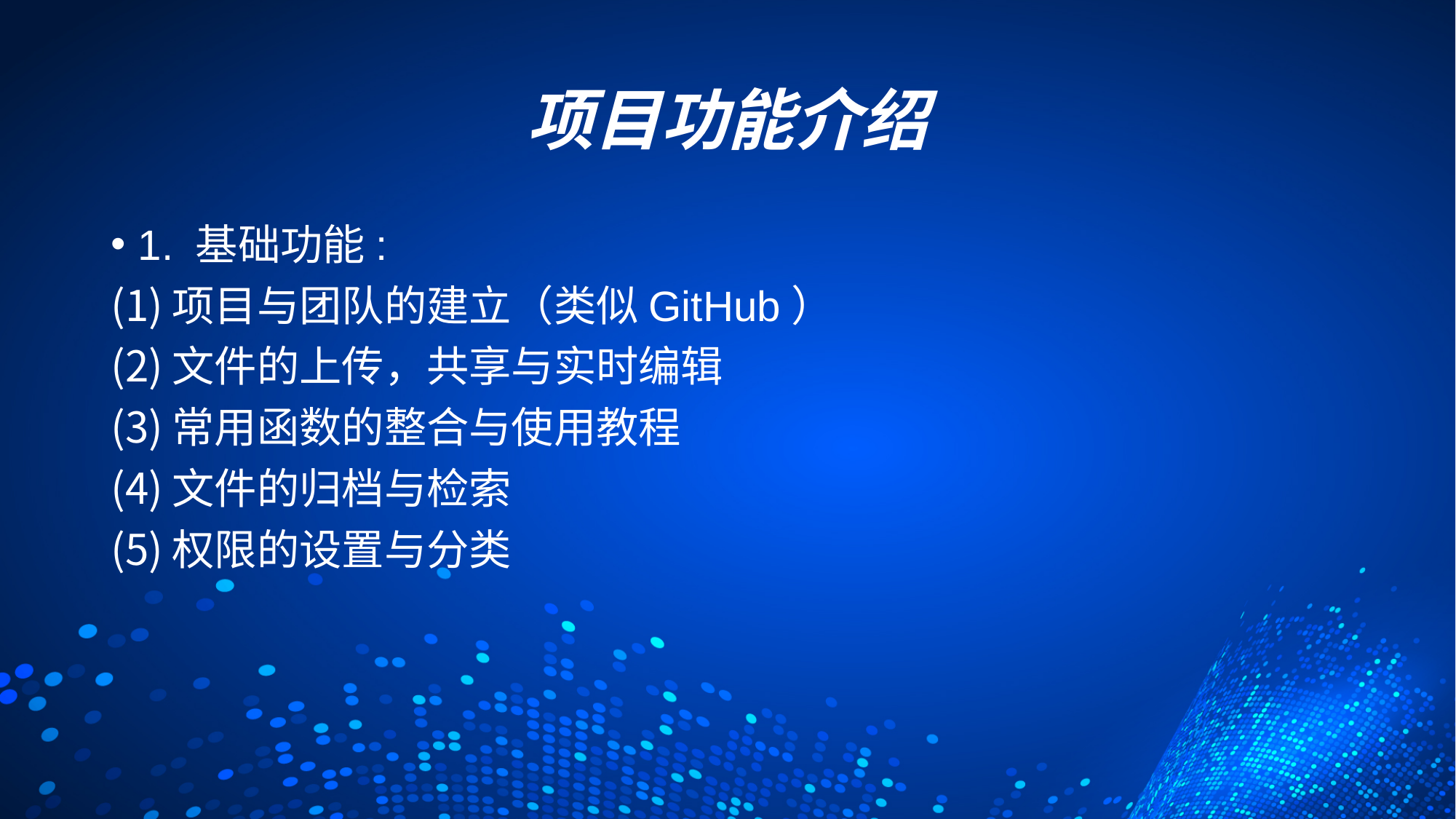

# 项目功能介绍
1. 基础功能:
项目与团队的建立（类似GitHub）
文件的上传，共享与实时编辑
常用函数的整合与使用教程
文件的归档与检索
权限的设置与分类